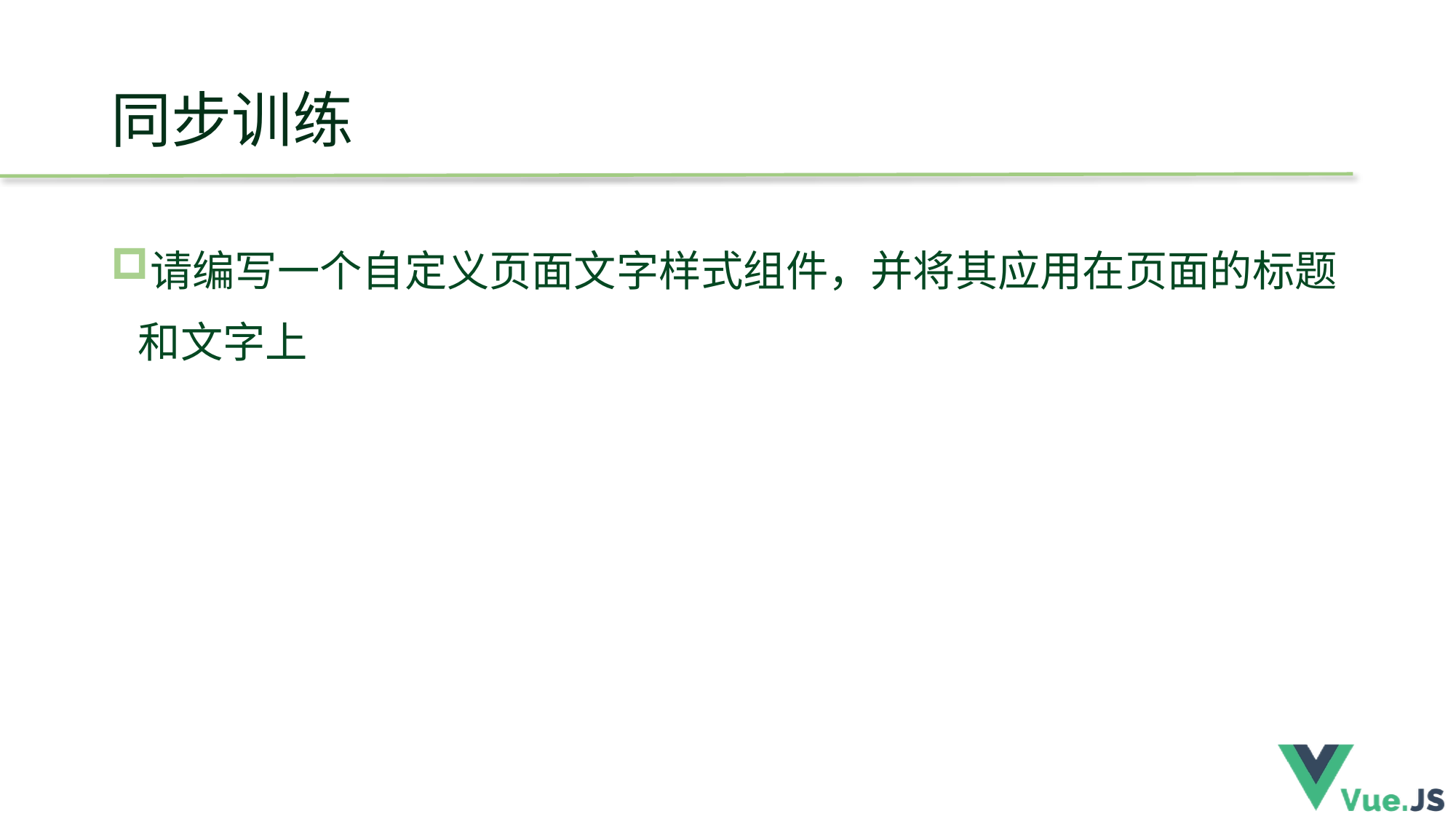

# 同步训练
请编写一个自定义页面文字样式组件，并将其应用在页面的标题和文字上